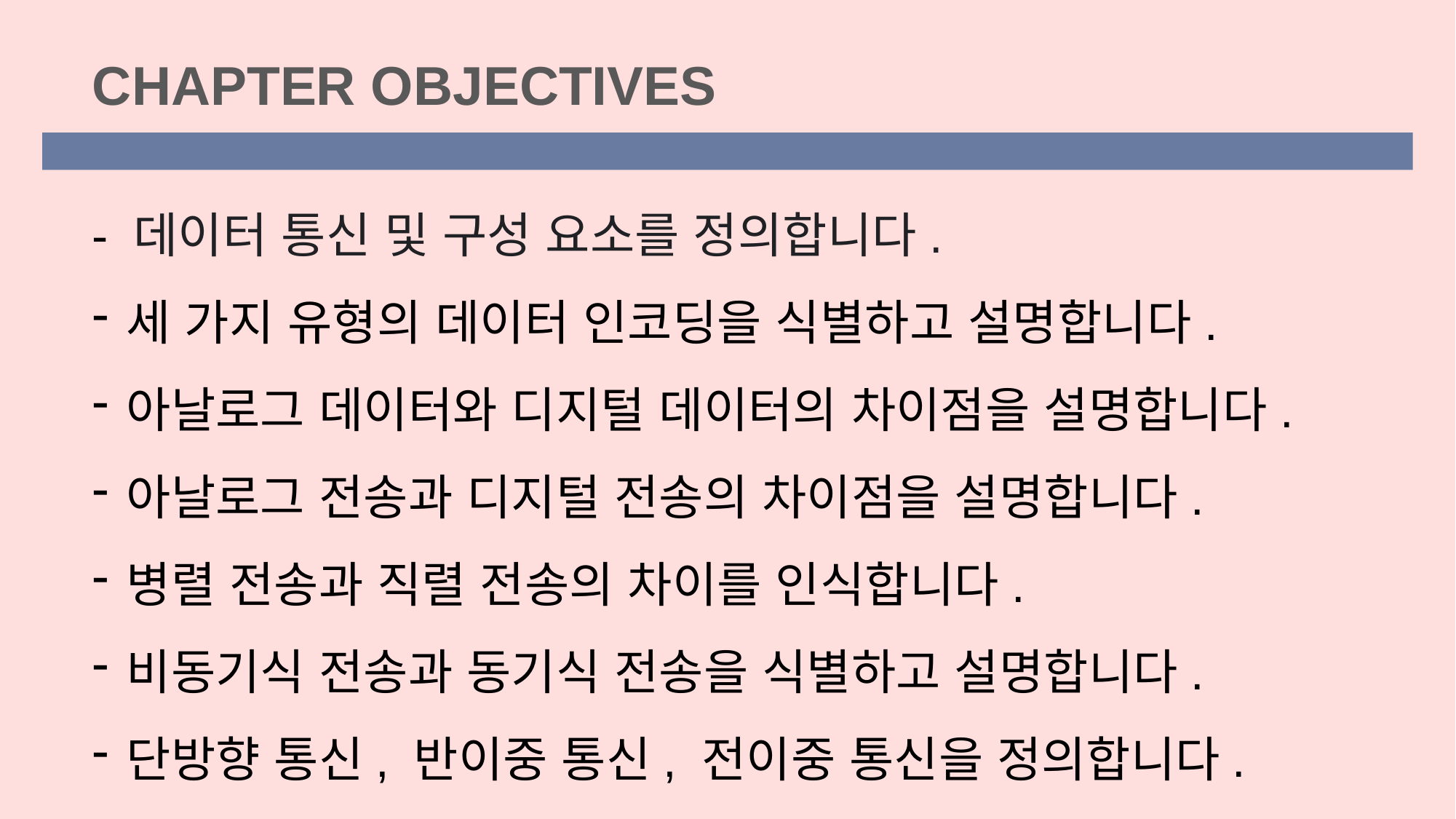

CHAPTER OBJECTIVES

- 데이터 통신 및 구성 요소를 정의합니다.
세 가지 유형의 데이터 인코딩을 식별하고 설명합니다.
아날로그 데이터와 디지털 데이터의 차이점을 설명합니다.
아날로그 전송과 디지털 전송의 차이점을 설명합니다.
병렬 전송과 직렬 전송의 차이를 인식합니다.
비동기식 전송과 동기식 전송을 식별하고 설명합니다.
단방향 통신, 반이중 통신, 전이중 통신을 정의합니다.